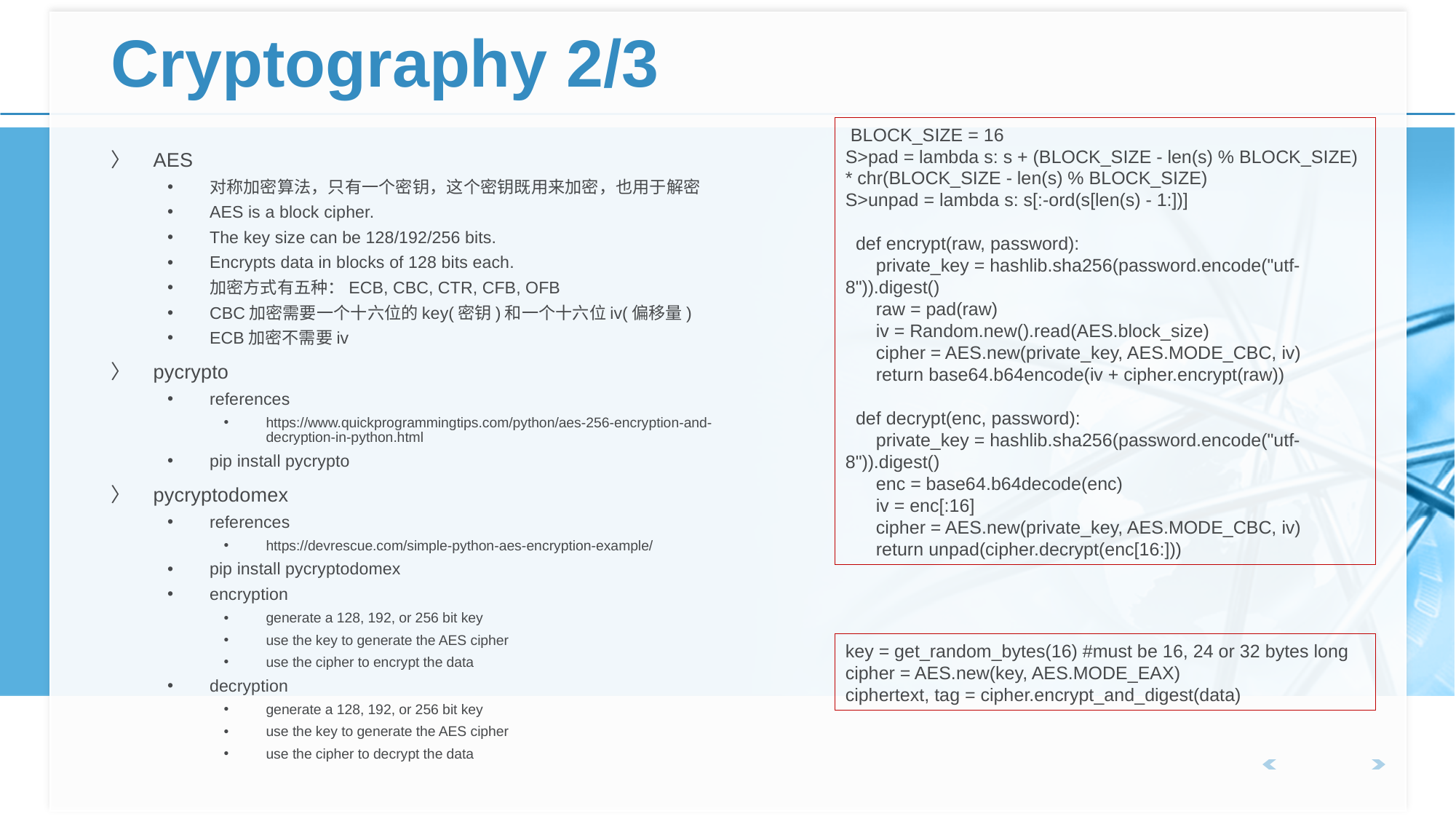

# Cryptography 2/3
 BLOCK_SIZE = 16
S>pad = lambda s: s + (BLOCK_SIZE - len(s) % BLOCK_SIZE) * chr(BLOCK_SIZE - len(s) % BLOCK_SIZE)
S>unpad = lambda s: s[:-ord(s[len(s) - 1:])]

  def encrypt(raw, password):
      private_key = hashlib.sha256(password.encode("utf-8")).digest()
      raw = pad(raw)
      iv = Random.new().read(AES.block_size)
      cipher = AES.new(private_key, AES.MODE_CBC, iv)
      return base64.b64encode(iv + cipher.encrypt(raw))

  def decrypt(enc, password):
      private_key = hashlib.sha256(password.encode("utf-8")).digest()
      enc = base64.b64decode(enc)
      iv = enc[:16]
      cipher = AES.new(private_key, AES.MODE_CBC, iv)
      return unpad(cipher.decrypt(enc[16:]))
AES
对称加密算法，只有一个密钥，这个密钥既用来加密，也用于解密
AES is a block cipher.
The key size can be 128/192/256 bits.
Encrypts data in blocks of 128 bits each.
加密方式有五种：ECB, CBC, CTR, CFB, OFB
CBC加密需要一个十六位的key(密钥)和一个十六位iv(偏移量)
ECB加密不需要iv
pycrypto
references
https://www.quickprogrammingtips.com/python/aes-256-encryption-and-decryption-in-python.html
pip install pycrypto
pycryptodomex
references
https://devrescue.com/simple-python-aes-encryption-example/
pip install pycryptodomex
encryption
generate a 128, 192, or 256 bit key
use the key to generate the AES cipher
use the cipher to encrypt the data
decryption
generate a 128, 192, or 256 bit key
use the key to generate the AES cipher
use the cipher to decrypt the data
key = get_random_bytes(16) #must be 16, 24 or 32 bytes long
cipher = AES.new(key, AES.MODE_EAX)
ciphertext, tag = cipher.encrypt_and_digest(data)